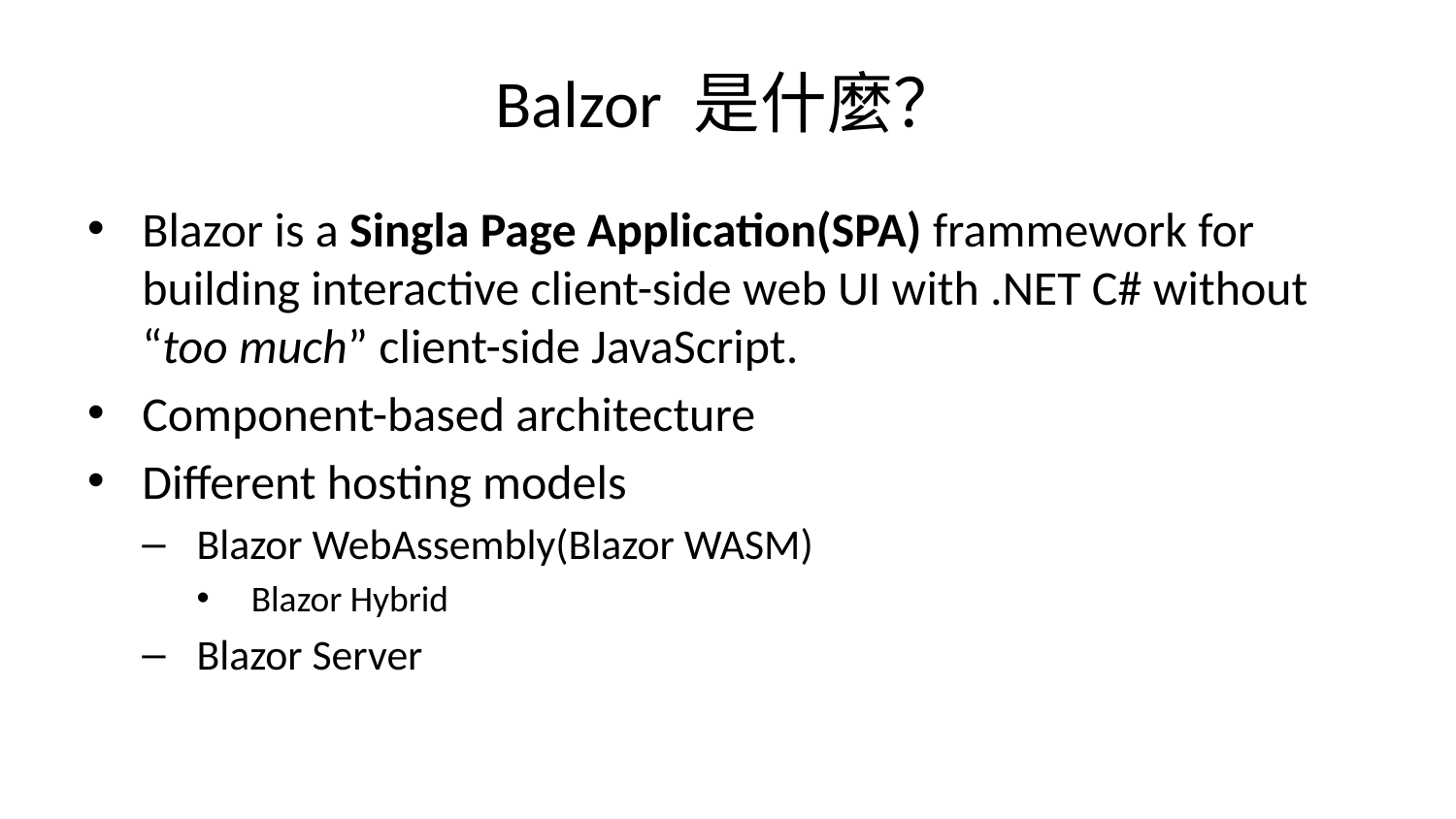

# Balzor 是什麼？
Blazor is a Singla Page Application(SPA) frammework for building interactive client-side web UI with .NET C# without “too much” client-side JavaScript.
Component-based architecture
Different hosting models
Blazor WebAssembly(Blazor WASM)
Blazor Hybrid
Blazor Server